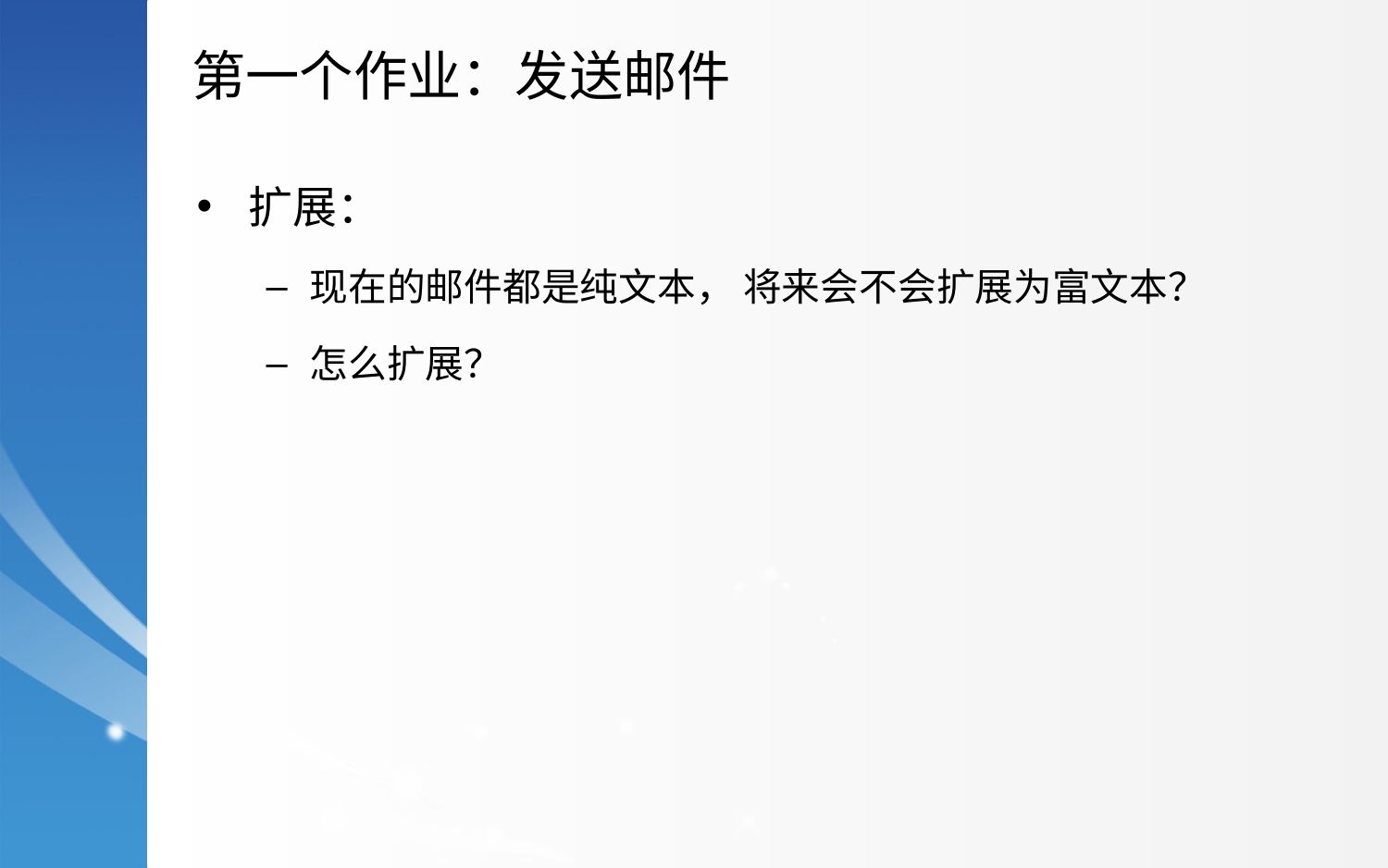

第一个作业：发送邮件
扩展：
现在的邮件都是纯文本， 将来会不会扩展为富文本？
怎么扩展？